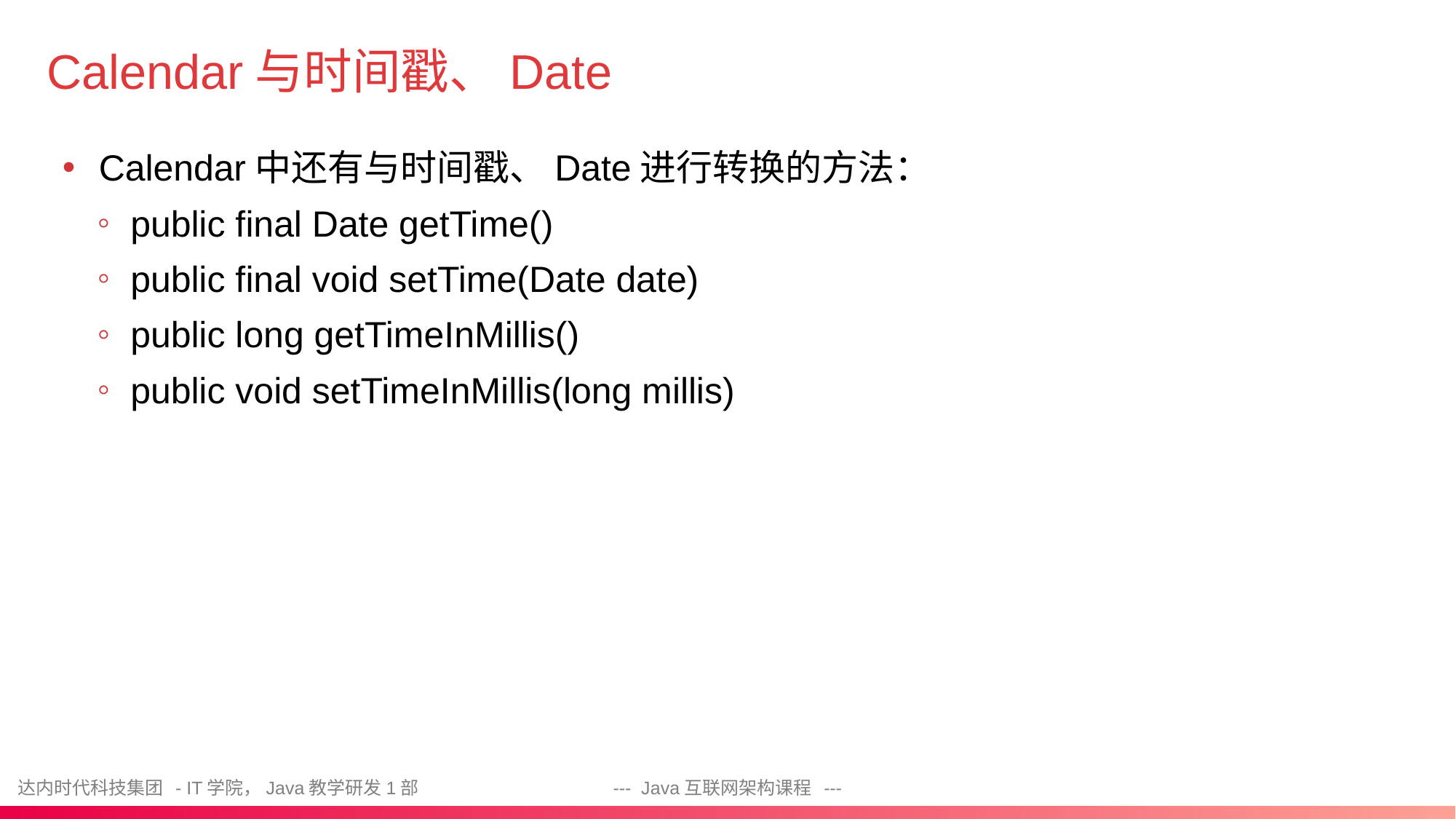

# Calendar与时间戳、Date
Calendar中还有与时间戳、Date进行转换的方法：
public final Date getTime()
public final void setTime(Date date)
public long getTimeInMillis()
public void setTimeInMillis(long millis)